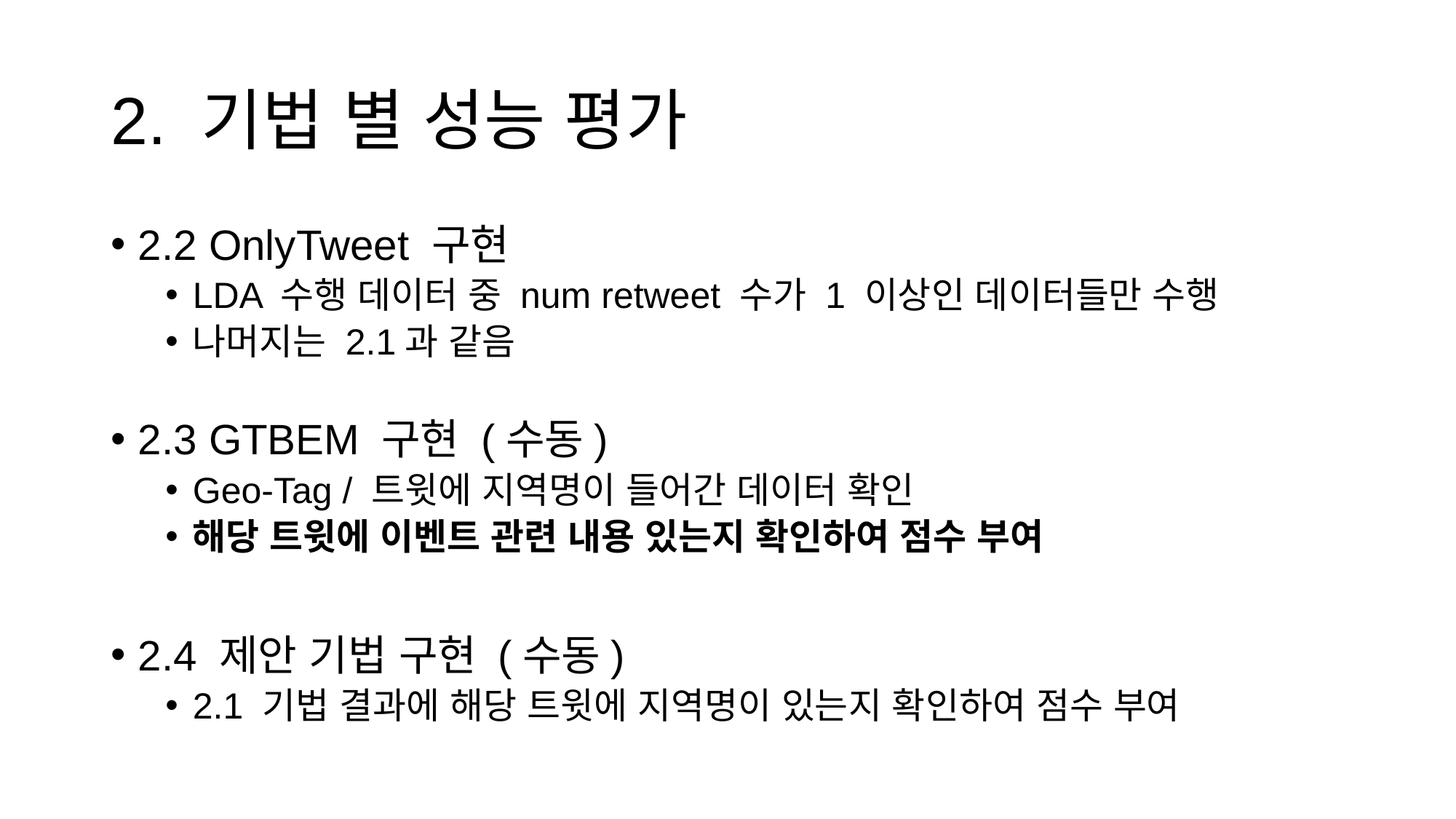

# 2. 기법 별 성능 평가
2.2 OnlyTweet 구현
LDA 수행 데이터 중 num retweet 수가 1 이상인 데이터들만 수행
나머지는 2.1과 같음

2.3 GTBEM 구현 (수동)
Geo-Tag / 트윗에 지역명이 들어간 데이터 확인
해당 트윗에 이벤트 관련 내용 있는지 확인하여 점수 부여

2.4 제안 기법 구현 (수동)
2.1 기법 결과에 해당 트윗에 지역명이 있는지 확인하여 점수 부여